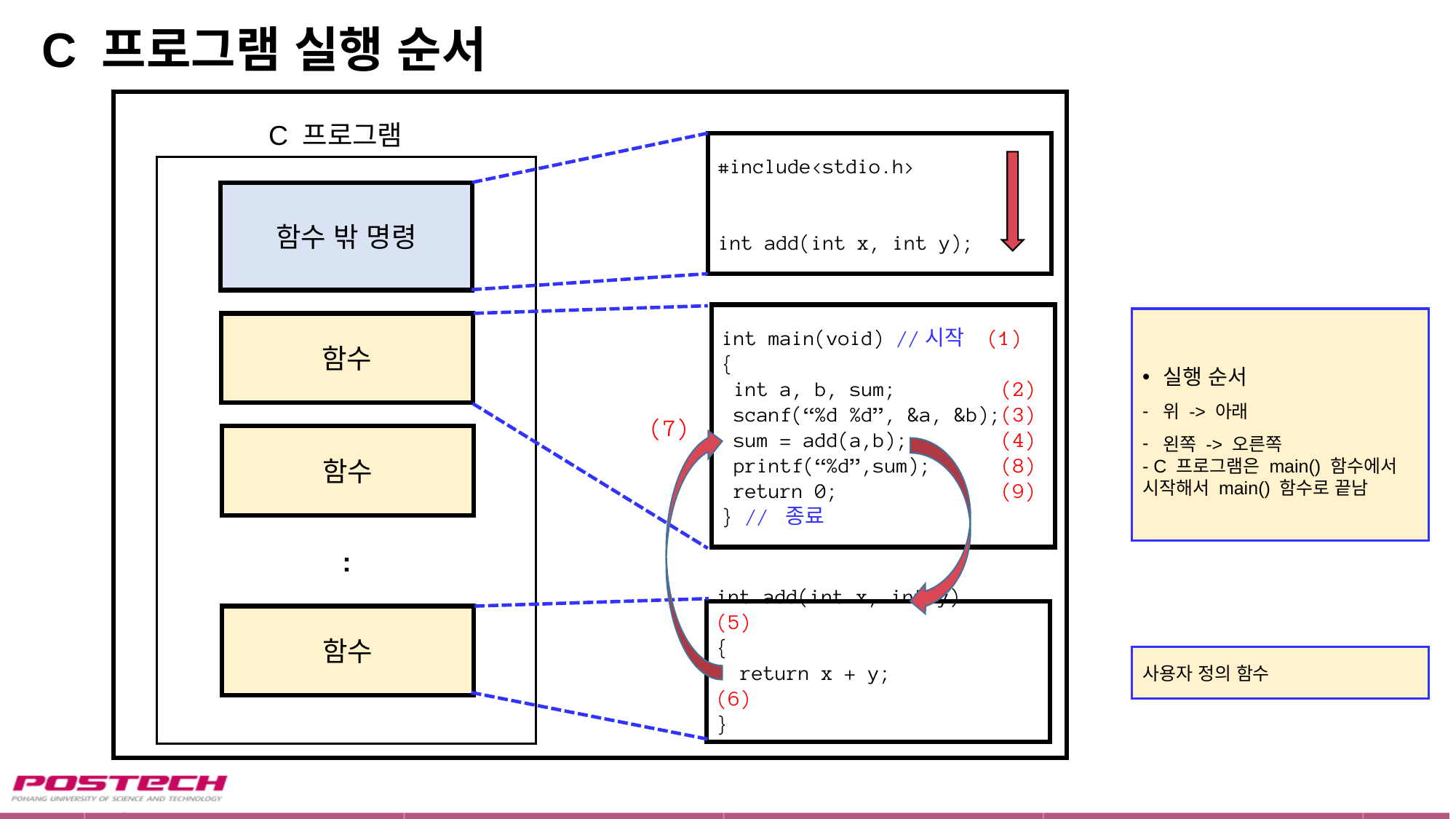

# C 프로그램 실행 순서

C 프로그램
#include<stdio.h>

int add(int x, int y);

함수 밖 명령
int main(void) //시작   (1)
{
 int a, b, sum;         (2)
 scanf(“%d %d”, &a, &b);(3)
 sum = add(a,b);        (4)
 printf(“%d”,sum);      (8)
 return 0;              (9)
} // 종료
실행 순서
위 -> 아래
왼쪽 -> 오른쪽
- C 프로그램은 main() 함수에서 시작해서 main() 함수로 끝남
함수
(7)
함수

:
int add(int x, int y)    (5)
{
  return x + y;          (6)
}

함수
사용자 정의 함수